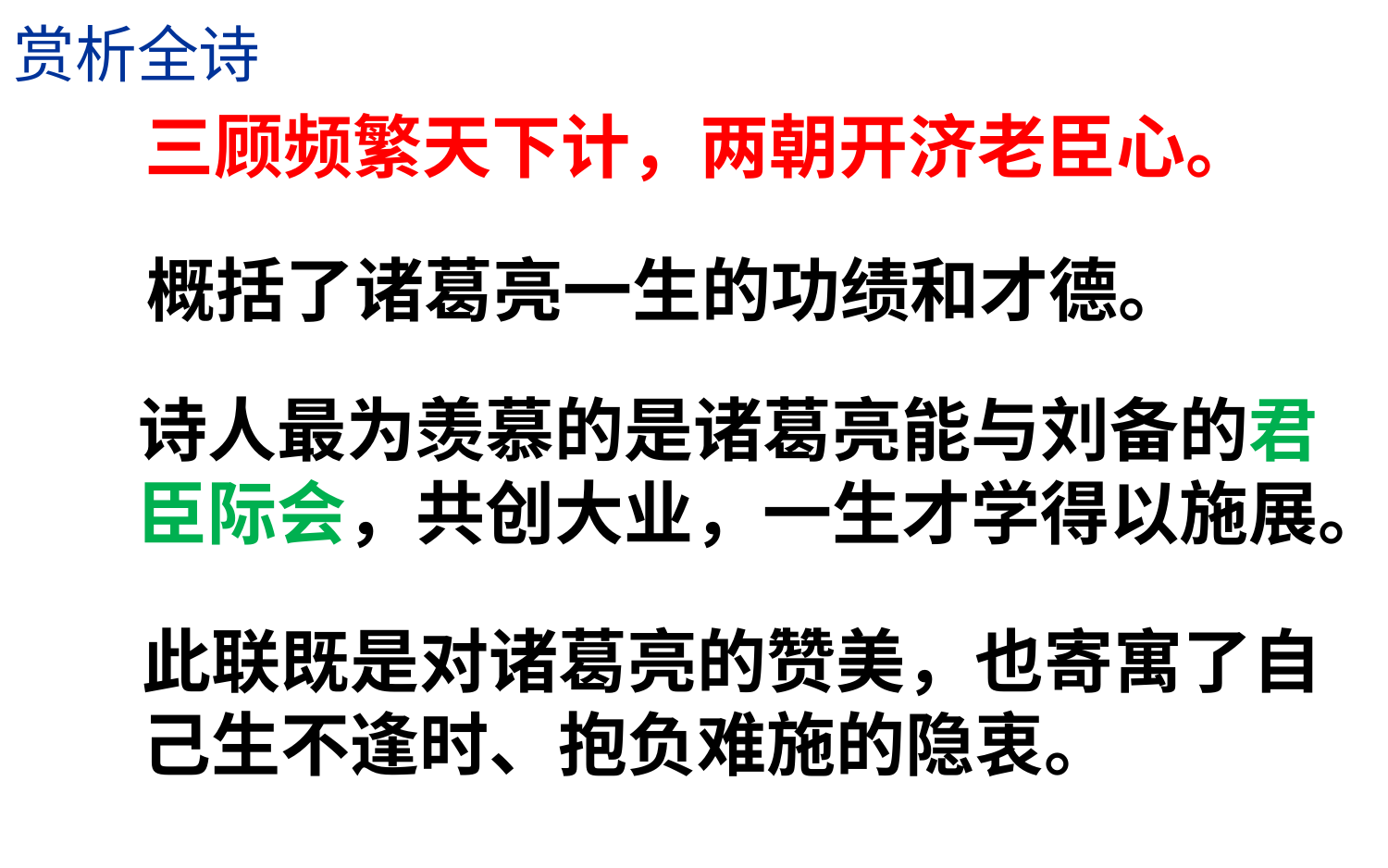

赏析全诗
三顾频繁天下计，两朝开济老臣心。
概括了诸葛亮一生的功绩和才德。
诗人最为羡慕的是诸葛亮能与刘备的君臣际会，共创大业，一生才学得以施展。
此联既是对诸葛亮的赞美，也寄寓了自己生不逢时、抱负难施的隐衷。